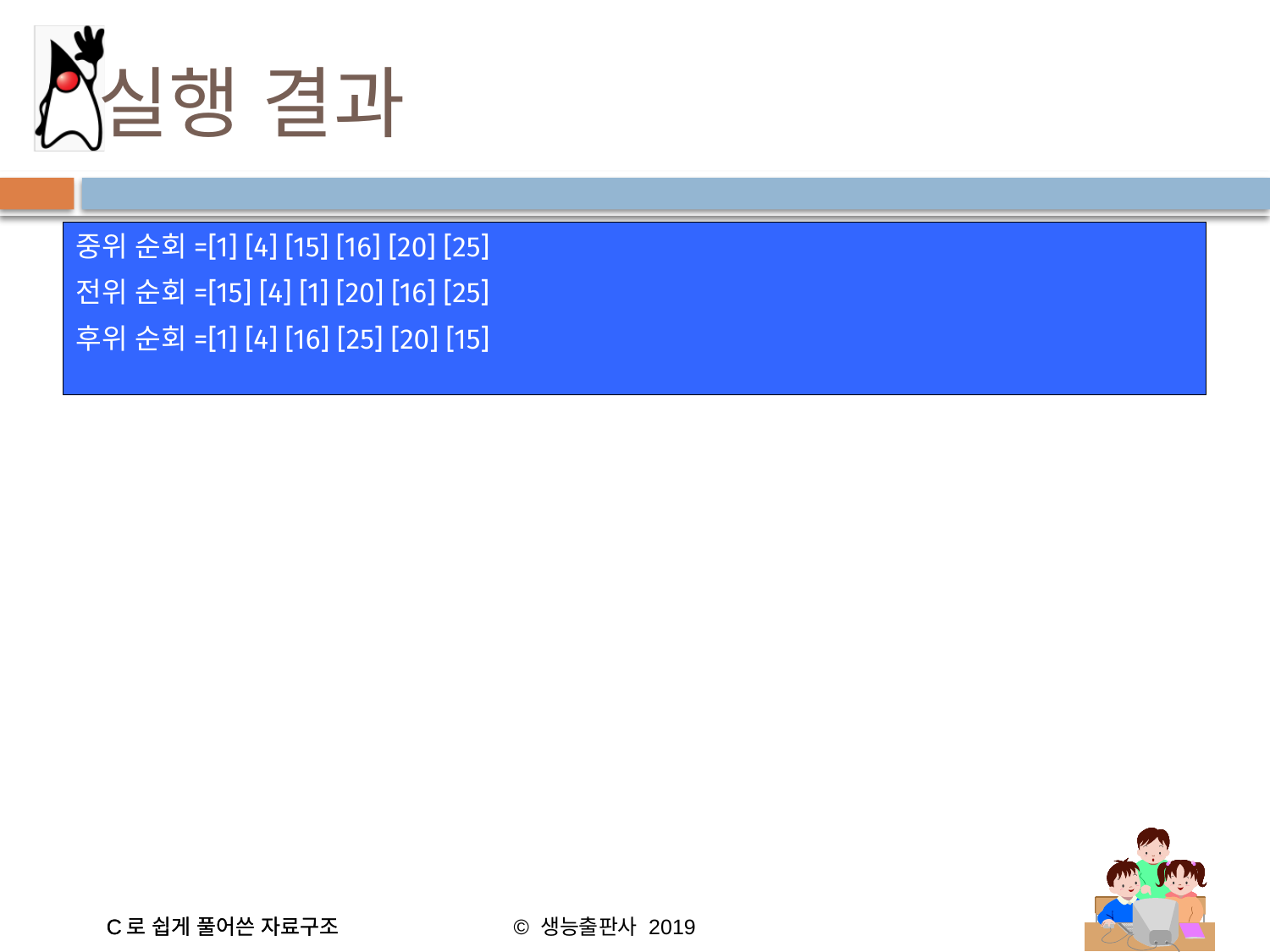

# 실행 결과
중위 순회=[1] [4] [15] [16] [20] [25]
전위 순회=[15] [4] [1] [20] [16] [25]
후위 순회=[1] [4] [16] [25] [20] [15]